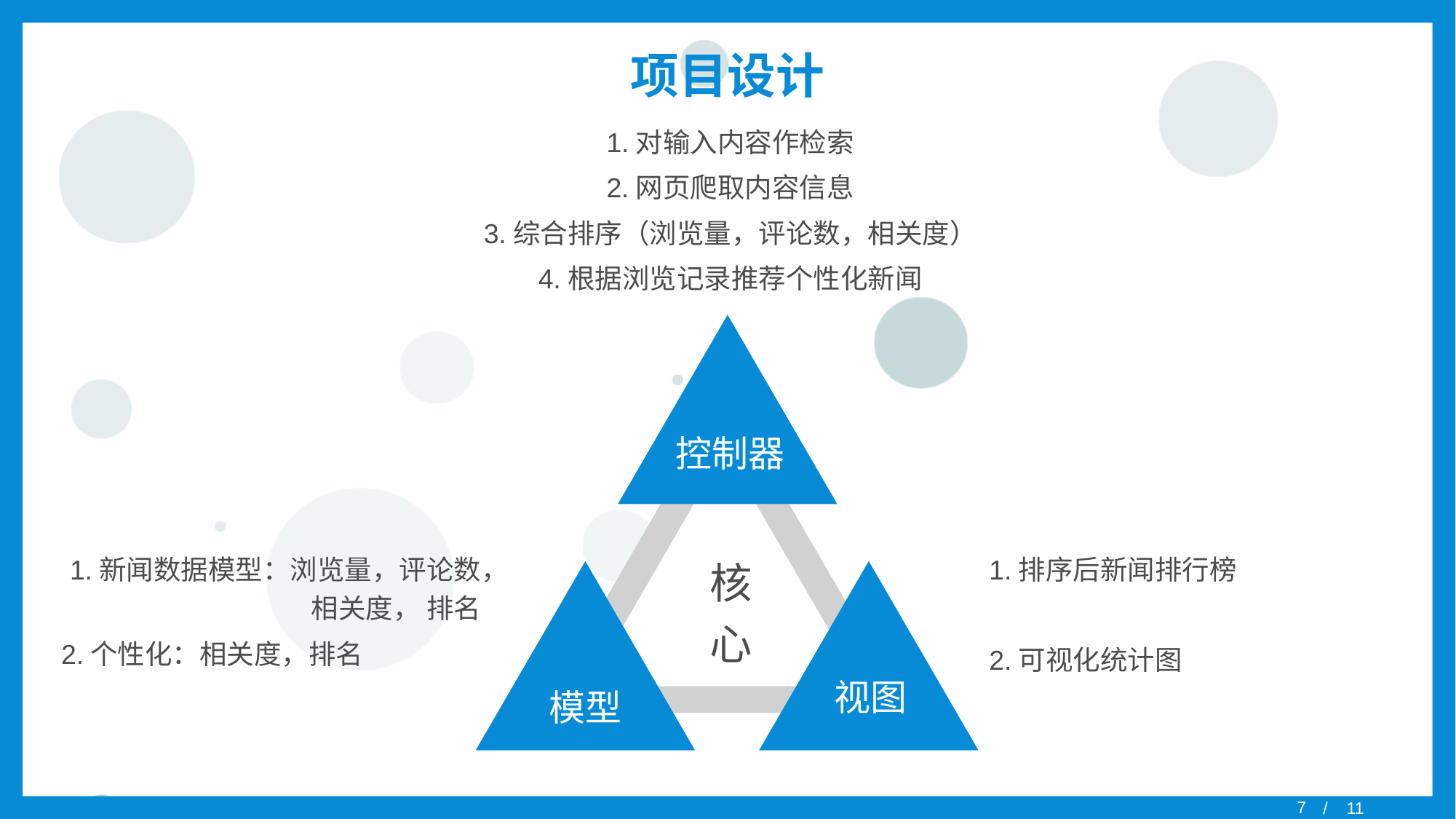

# 项目设计
1.对输入内容作检索
2.网页爬取内容信息
3.综合排序（浏览量，评论数，相关度）
4.根据浏览记录推荐个性化新闻

控制器
1.新闻数据模型：浏览量，评论数，相关度， 排名
2.个性化：相关度，排名
核心
1.排序后新闻排行榜

2.可视化统计图

视图
模型
/    11
7